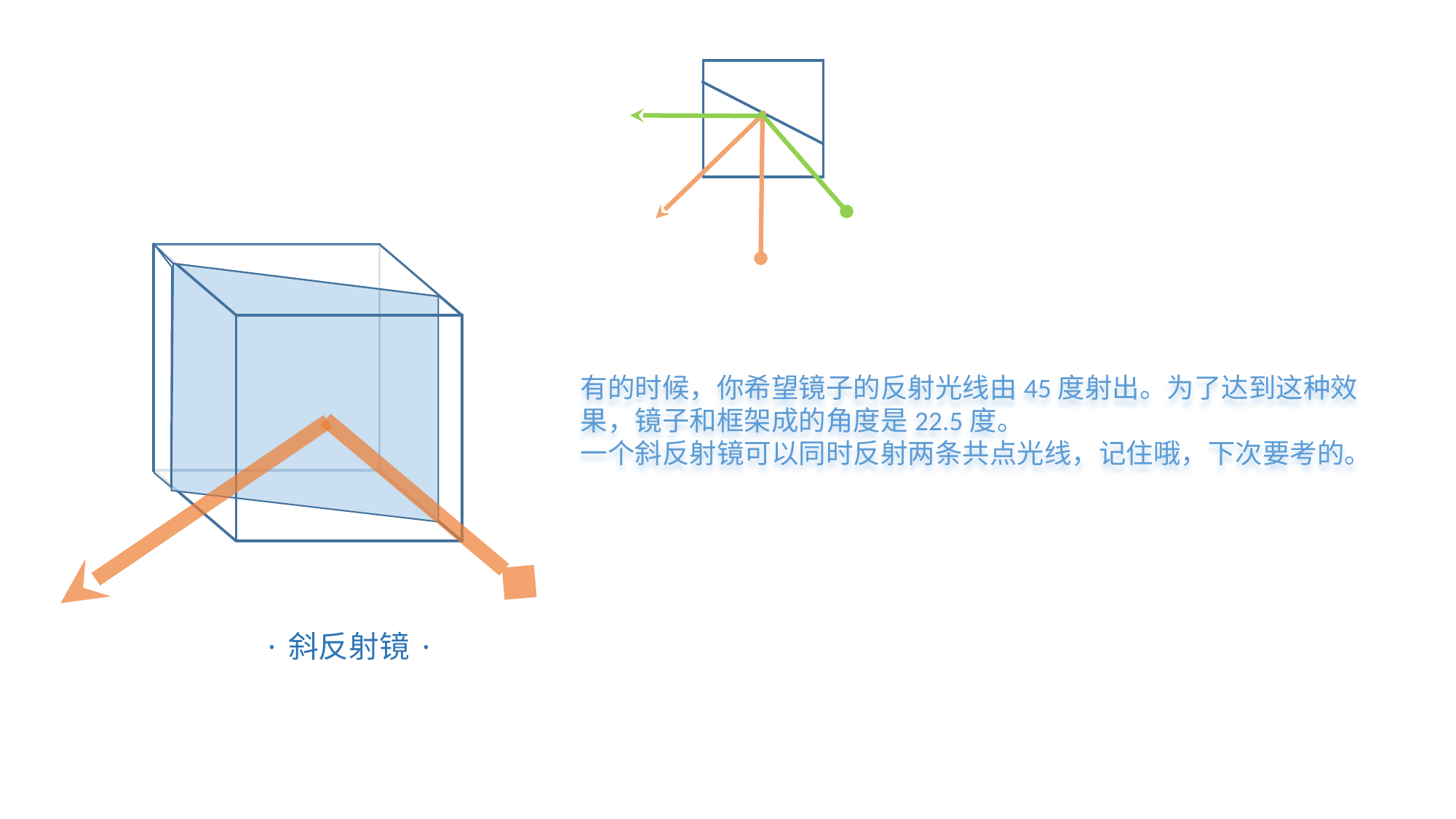

有的时候，你希望镜子的反射光线由45度射出。为了达到这种效果，镜子和框架成的角度是22.5度。
一个斜反射镜可以同时反射两条共点光线，记住哦，下次要考的。

·斜反射镜·